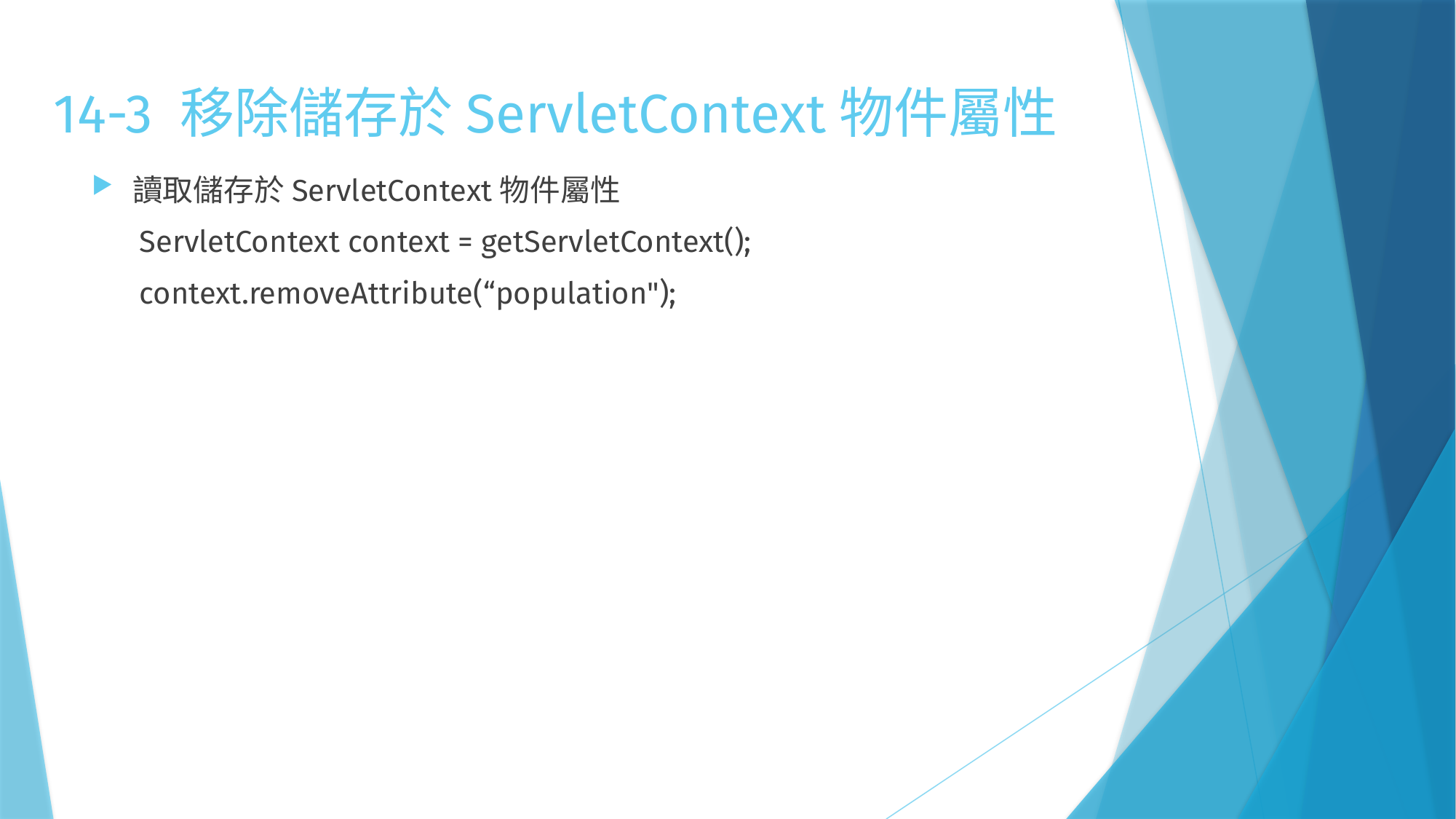

# 14-3 移除儲存於ServletContext物件屬性
讀取儲存於ServletContext物件屬性
ServletContext context = getServletContext();
context.removeAttribute(“population");